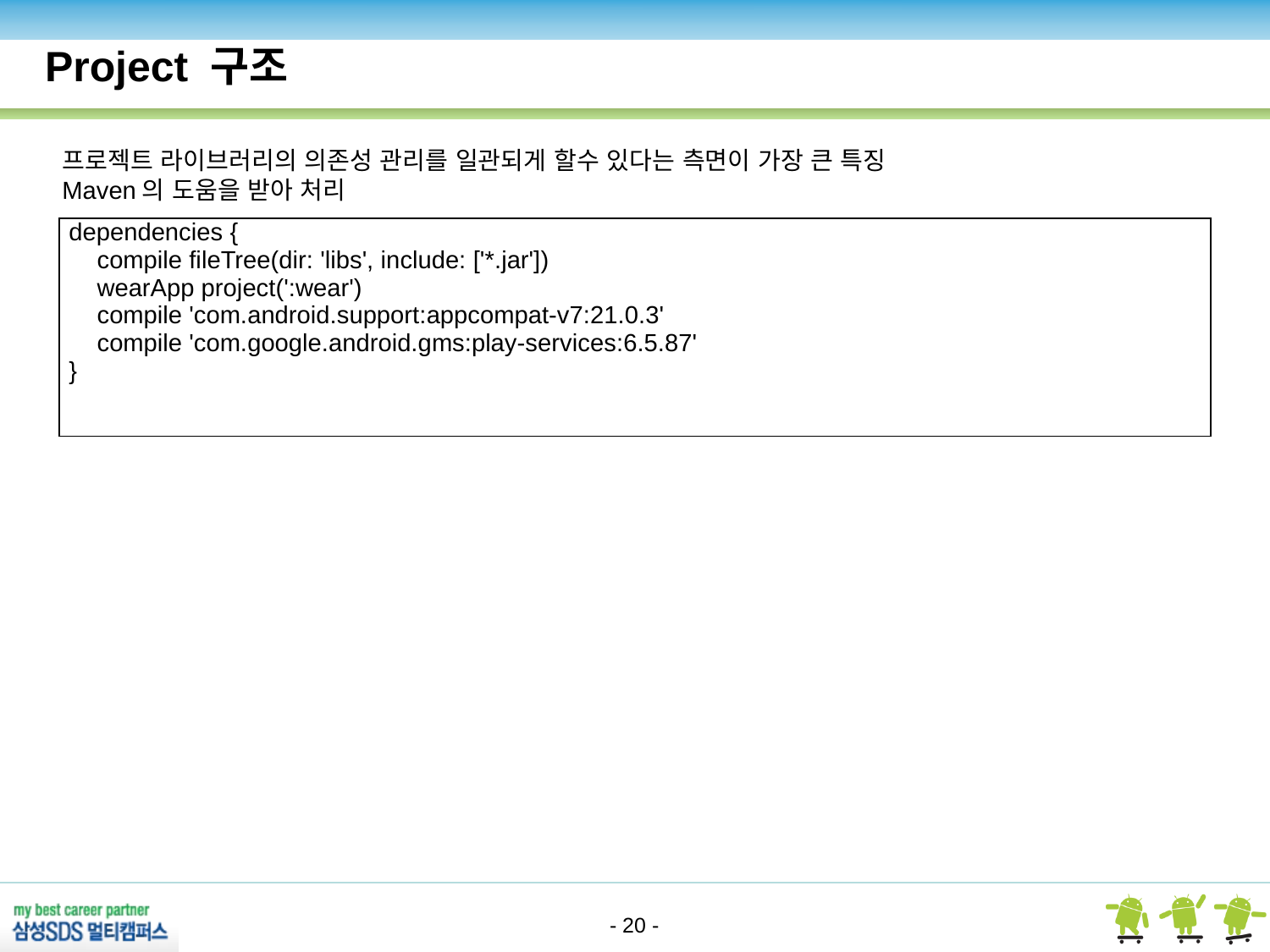

Project 구조
프로젝트 라이브러리의 의존성 관리를 일관되게 할수 있다는 측면이 가장 큰 특징
Maven의 도움을 받아 처리

| dependencies { compile fileTree(dir: 'libs', include: ['\*.jar']) wearApp project(':wear') compile 'com.android.support:appcompat-v7:21.0.3' compile 'com.google.android.gms:play-services:6.5.87' } |
| --- |
- 20 -